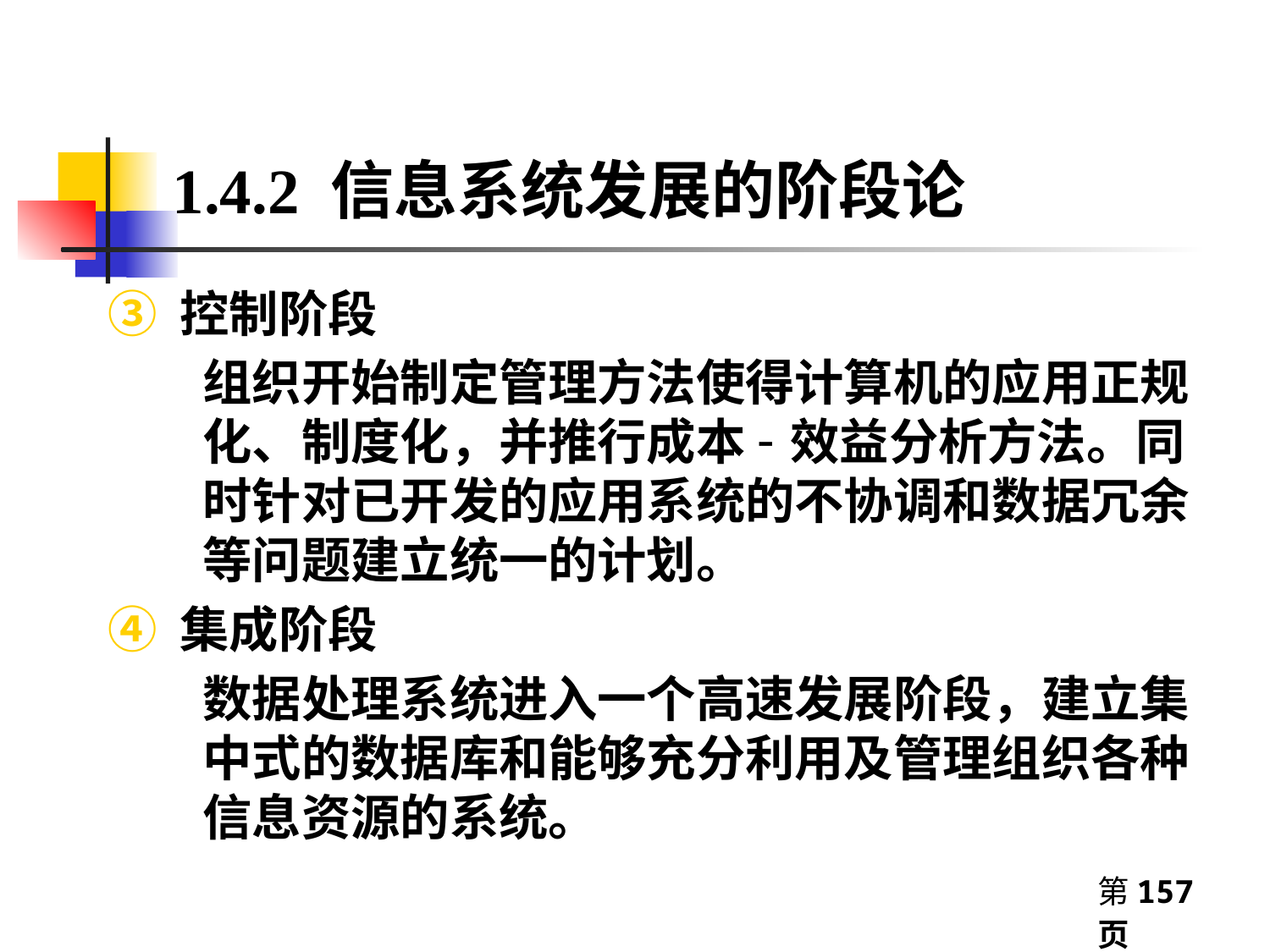

1.4.2 信息系统发展的阶段论
③ 控制阶段
	组织开始制定管理方法使得计算机的应用正规化、制度化，并推行成本-效益分析方法。同时针对已开发的应用系统的不协调和数据冗余等问题建立统一的计划。
④ 集成阶段
	数据处理系统进入一个高速发展阶段，建立集中式的数据库和能够充分利用及管理组织各种信息资源的系统。